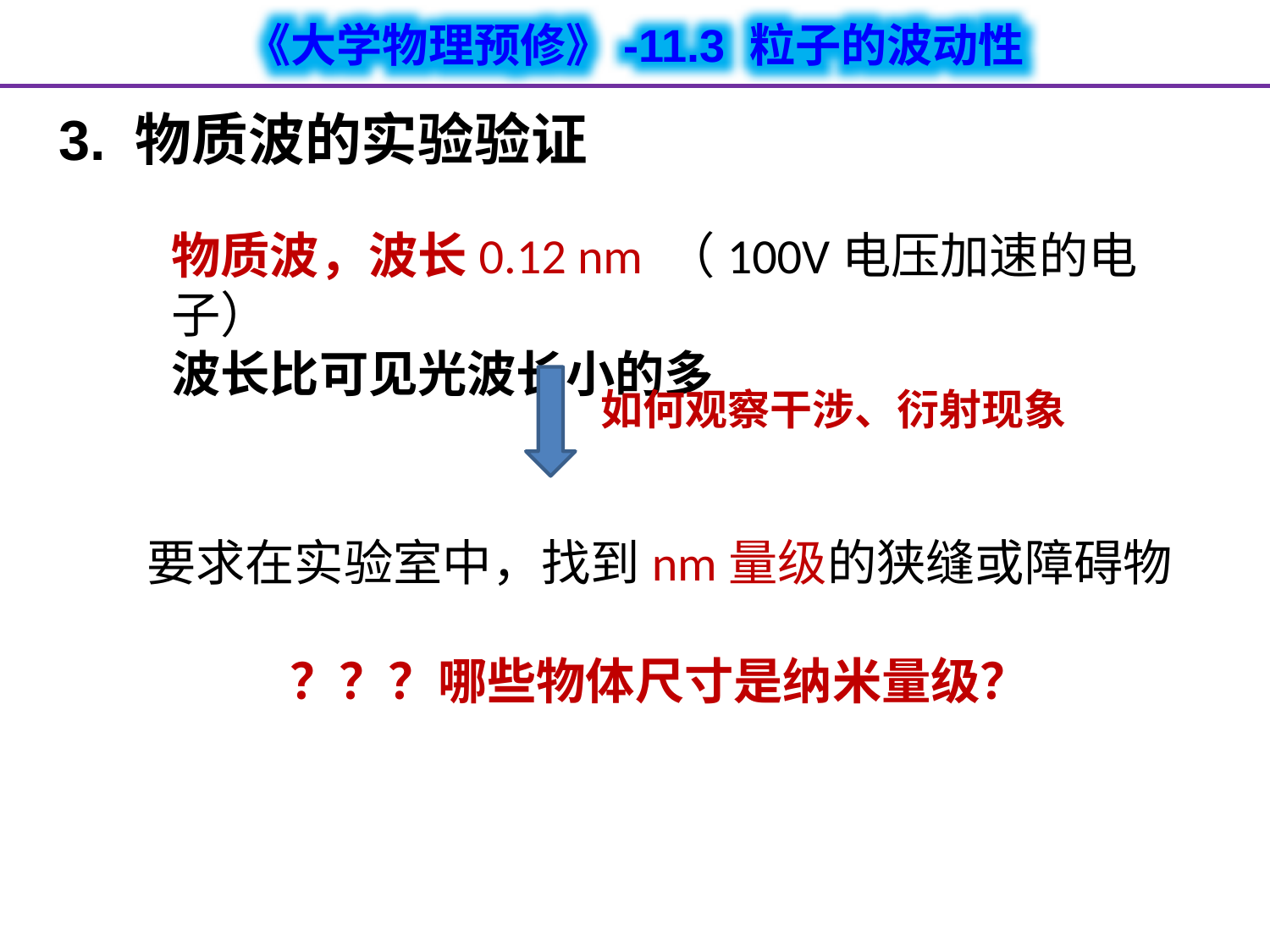

3. 物质波的实验验证
物质波，波长0.12 nm （100V电压加速的电子）
波长比可见光波长小的多

如何观察干涉、衍射现象
要求在实验室中，找到nm量级的狭缝或障碍物

？？？哪些物体尺寸是纳米量级？